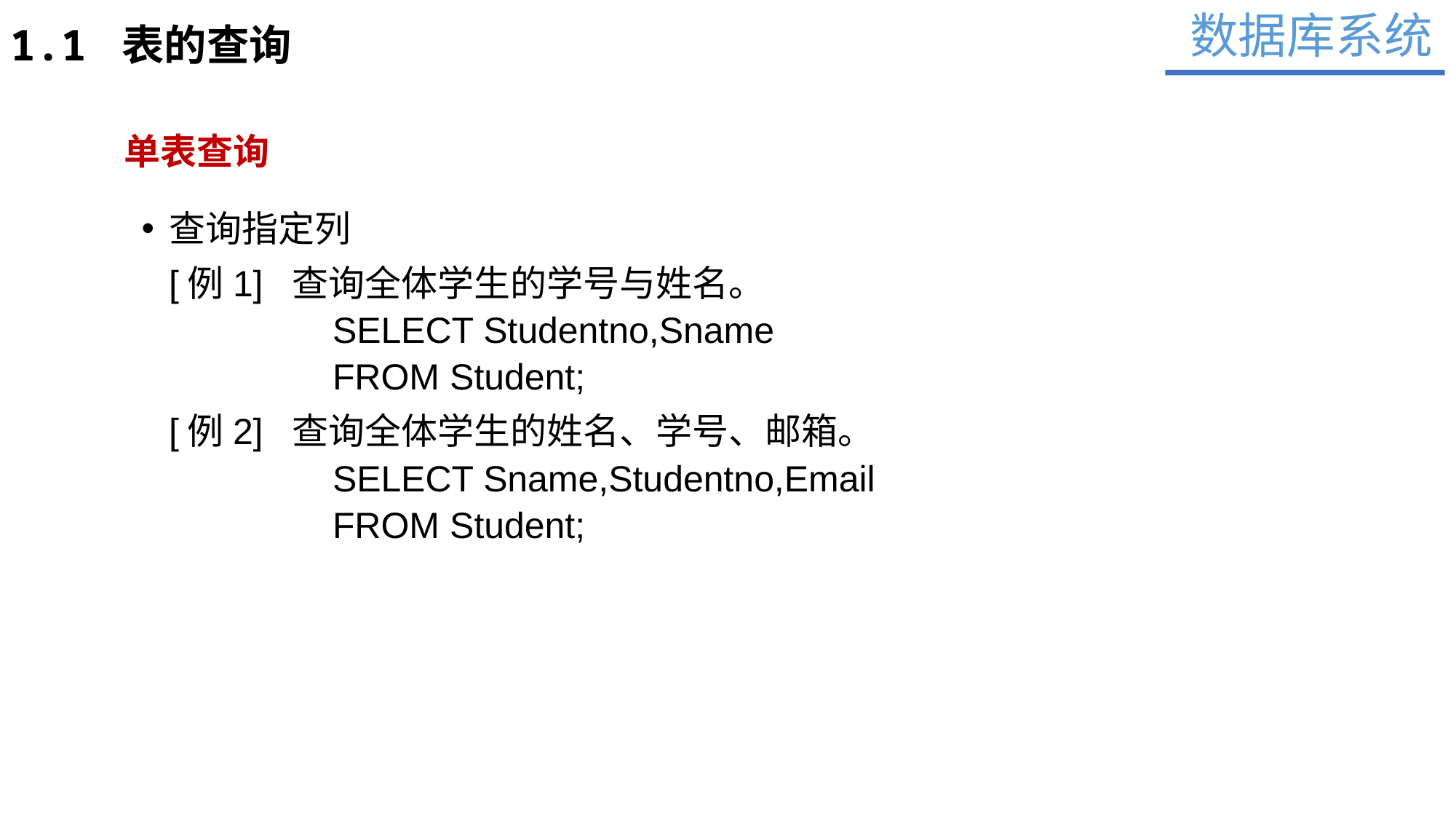

数据库系统
1.1 表的查询

单表查询
查询指定列
	[例1]  查询全体学生的学号与姓名。
		SELECT Studentno,Sname
		FROM Student;
	[例2]  查询全体学生的姓名、学号、邮箱。
		SELECT Sname,Studentno,Email
		FROM Student;